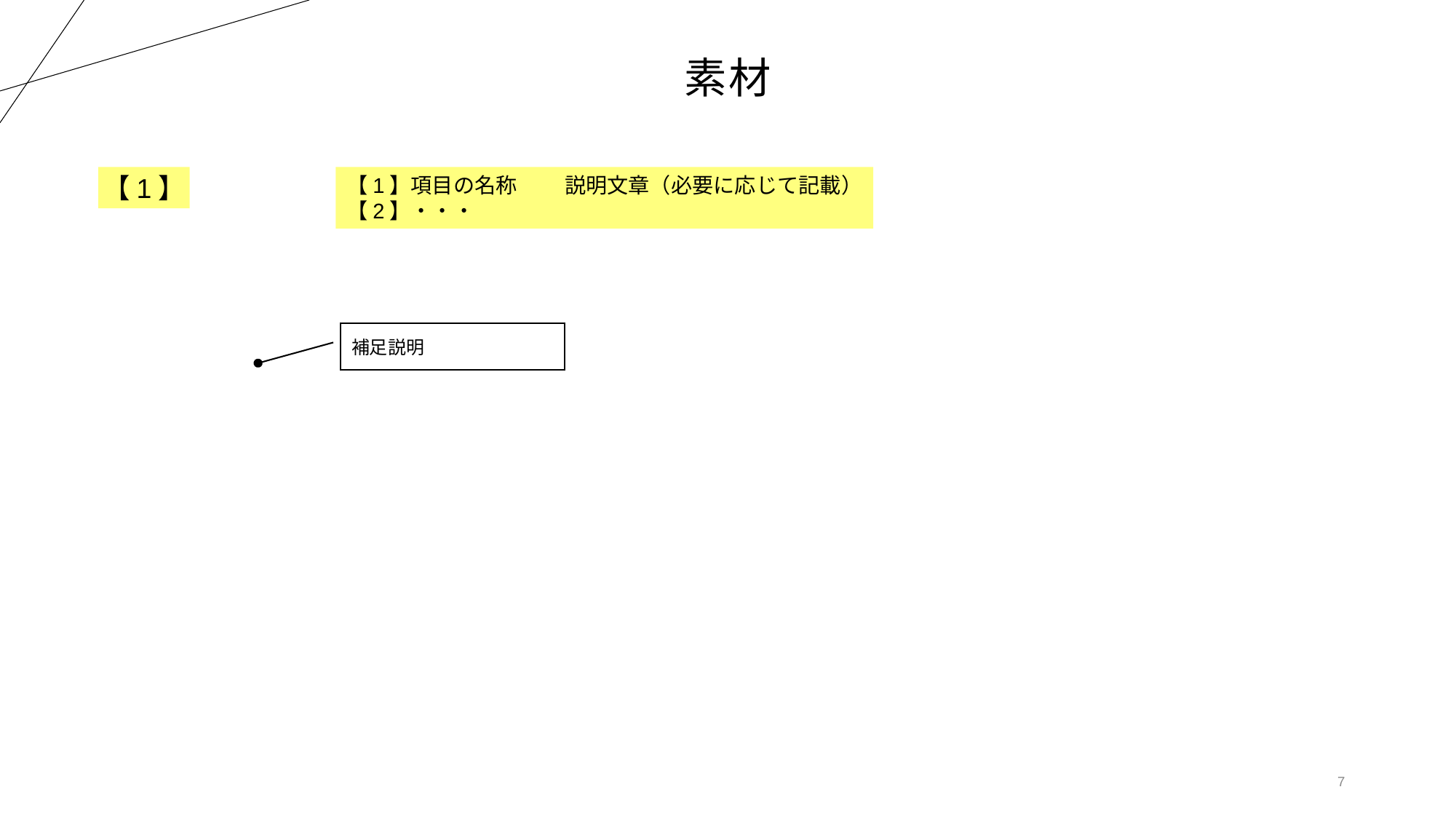

# 素材
【1】
【1】項目の名称	説明文章（必要に応じて記載）
【2】・・・
補足説明
7